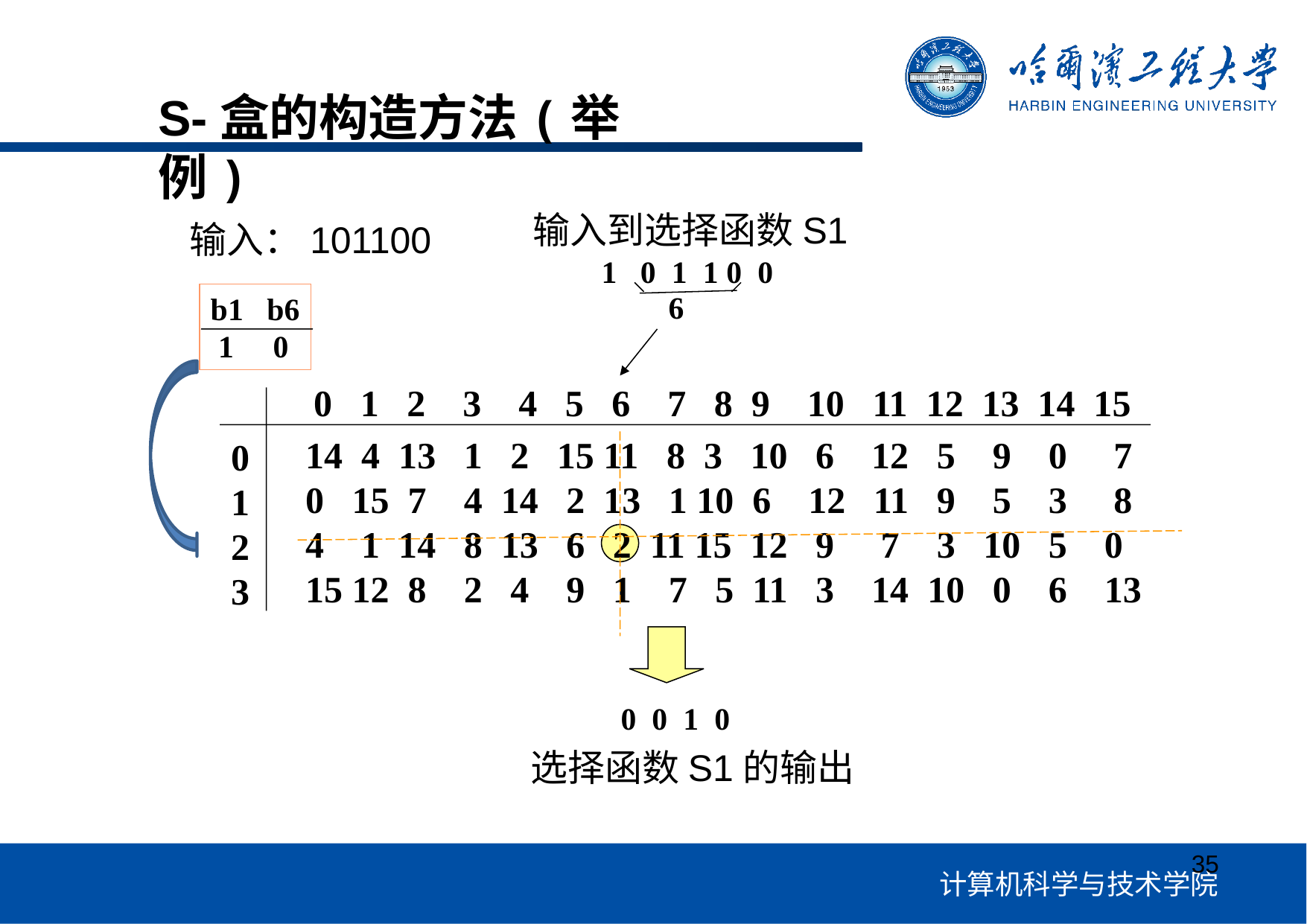

S-盒的构造方法(举例)
S-盒的构造方法(举例)
输入到选择函数S1
1   0  1  1 0  0

6

b1   b6
 1     0

0   1   2    3    4   5   6    7   8  9    10   11  12  13  14  15

14  4  13   1   2   15 11   8  3   10   6    12   5    9    0     7
0   15  7    4  14   2  13   1 10  6    12   11   9    5    3     8
4    1  14   8  13   6   2  11 15  12   9     7    3   10   5    0
15 12  8    2   4    9   1    7   5  11   3    14  10   0    6    13
0
1
2
3

0  0  1  0
选择函数S1的输出
输入：101100
35